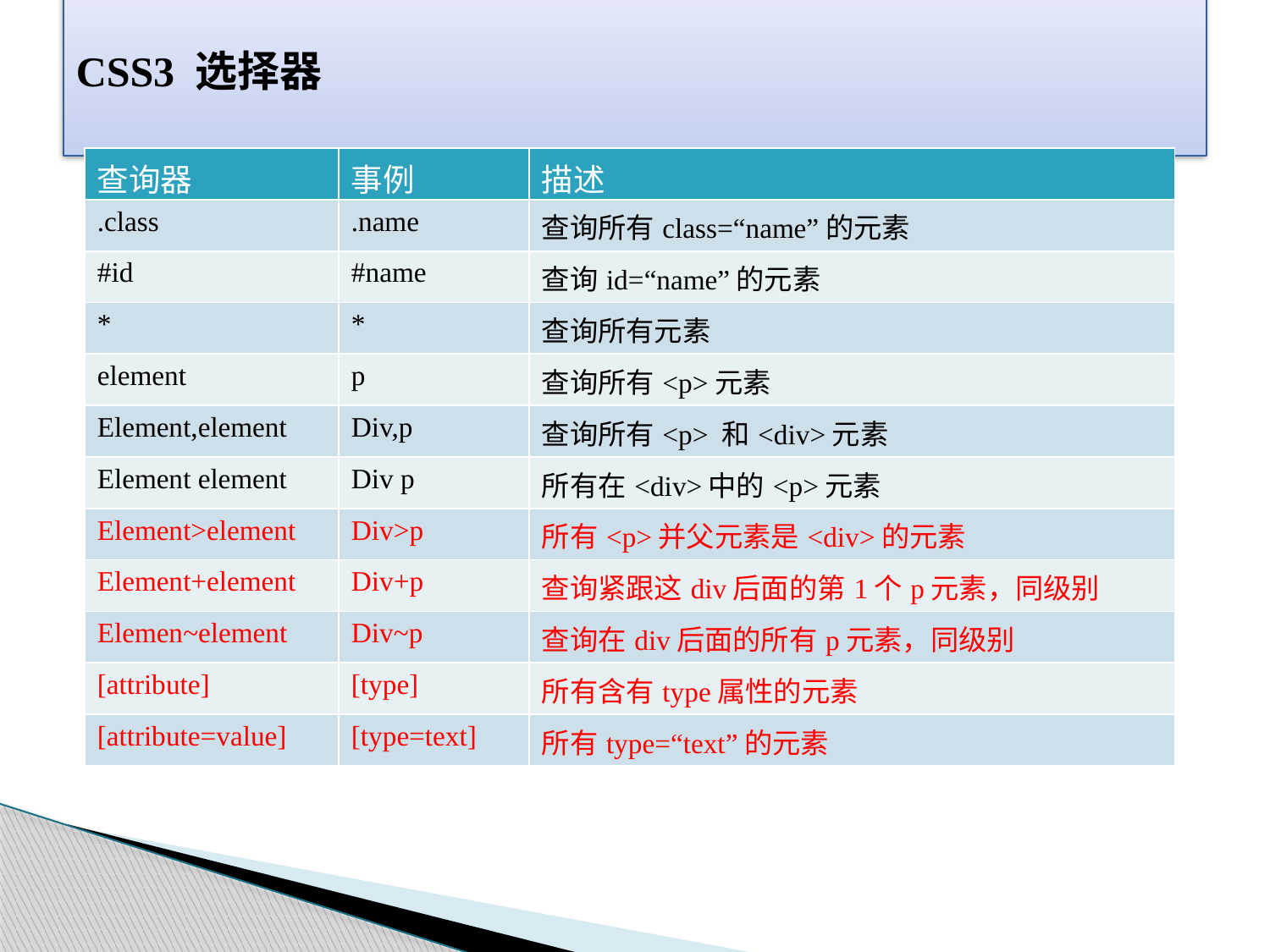

# CSS3 选择器
| 查询器 | 事例 | 描述 |
| --- | --- | --- |
| .class | .name | 查询所有class=“name”的元素 |
| #id | #name | 查询id=“name”的元素 |
| \* | \* | 查询所有元素 |
| element | p | 查询所有<p>元素 |
| Element,element | Div,p | 查询所有<p> 和<div>元素 |
| Element element | Div p | 所有在<div>中的<p>元素 |
| Element>element | Div>p | 所有<p>并父元素是<div>的元素 |
| Element+element | Div+p | 查询紧跟这div后面的第1个p元素，同级别 |
| Elemen~element | Div~p | 查询在div后面的所有p元素，同级别 |
| [attribute] | [type] | 所有含有type属性的元素 |
| [attribute=value] | [type=text] | 所有type=“text”的元素 |